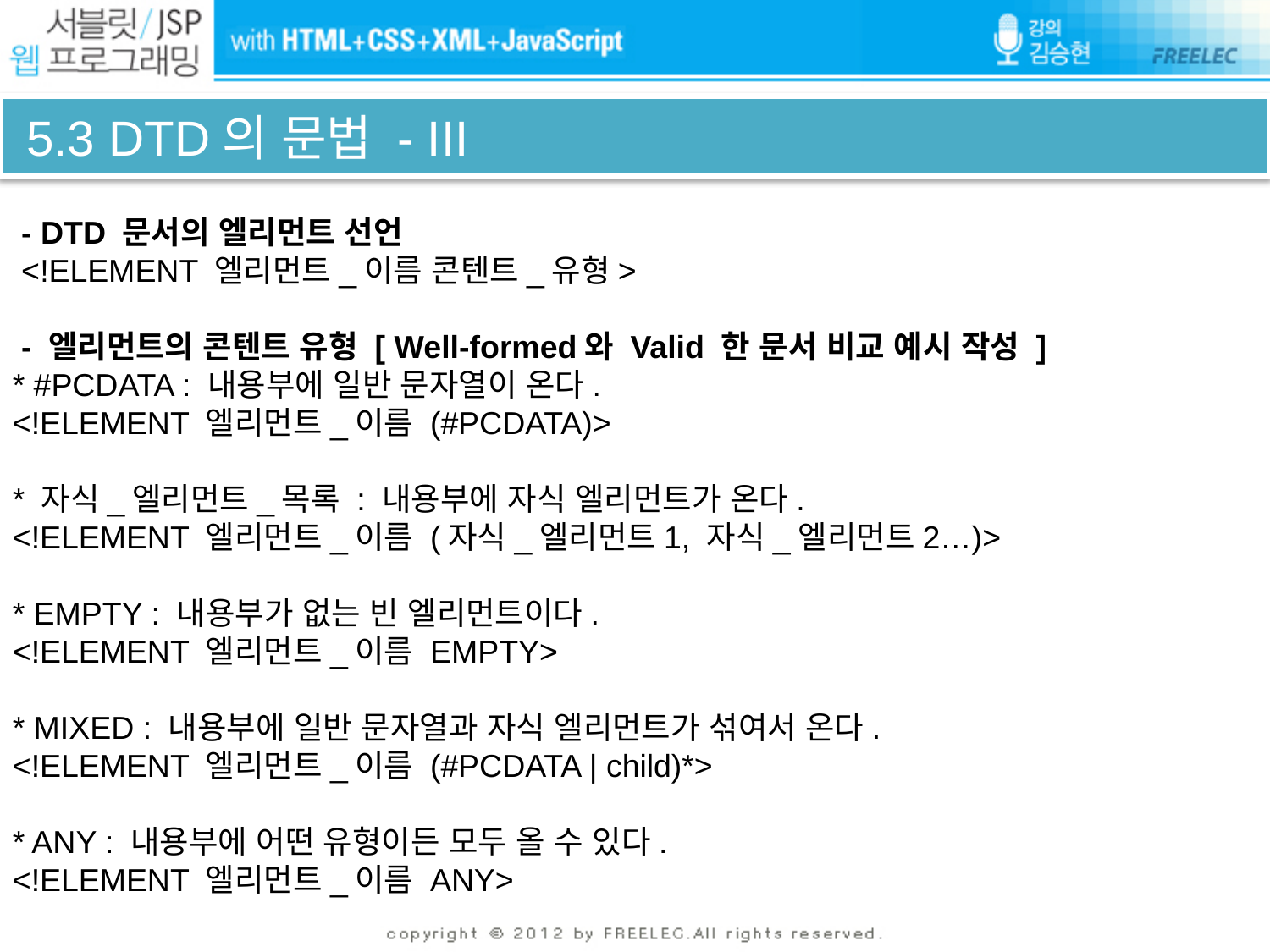

# 5.3 DTD의 문법 - III
 - DTD 문서의 엘리먼트 선언
 <!ELEMENT 엘리먼트_이름 콘텐트_유형>

 - 엘리먼트의 콘텐트 유형 [ Well-formed와 Valid 한 문서 비교 예시 작성 ]
* #PCDATA : 내용부에 일반 문자열이 온다.
<!ELEMENT 엘리먼트_이름 (#PCDATA)>

* 자식_엘리먼트_목록 : 내용부에 자식 엘리먼트가 온다.
<!ELEMENT 엘리먼트_이름 (자식_엘리먼트1, 자식_엘리먼트2…)>

* EMPTY : 내용부가 없는 빈 엘리먼트이다.
<!ELEMENT 엘리먼트_이름 EMPTY>

* MIXED : 내용부에 일반 문자열과 자식 엘리먼트가 섞여서 온다.
<!ELEMENT 엘리먼트_이름 (#PCDATA | child)*>

* ANY : 내용부에 어떤 유형이든 모두 올 수 있다.
<!ELEMENT 엘리먼트_이름 ANY>